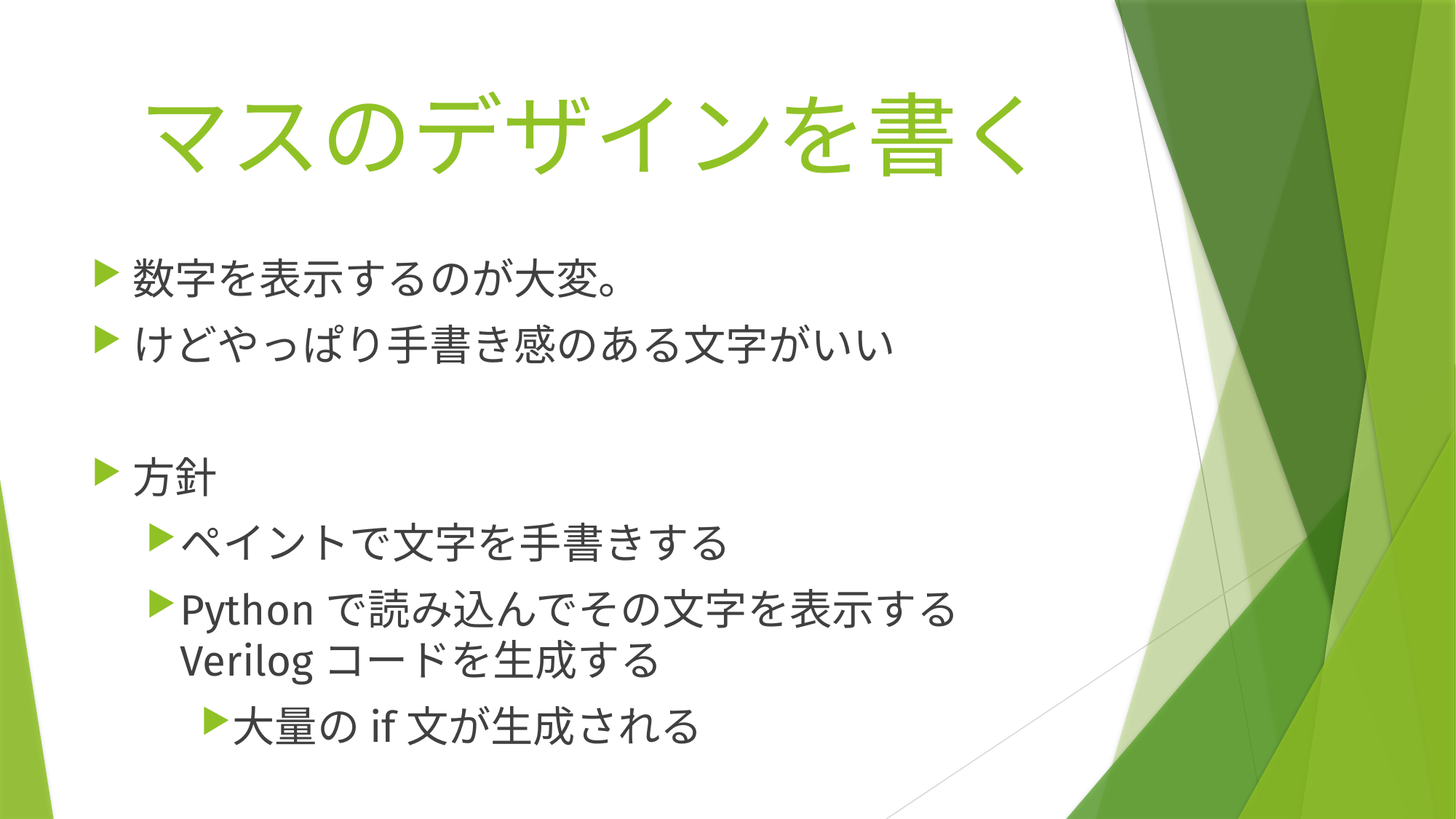

# マスのデザインを書く
数字を表示するのが大変。
けどやっぱり手書き感のある文字がいい

方針
ペイントで文字を手書きする
Pythonで読み込んでその文字を表示するVerilogコードを生成する
大量のif文が生成される